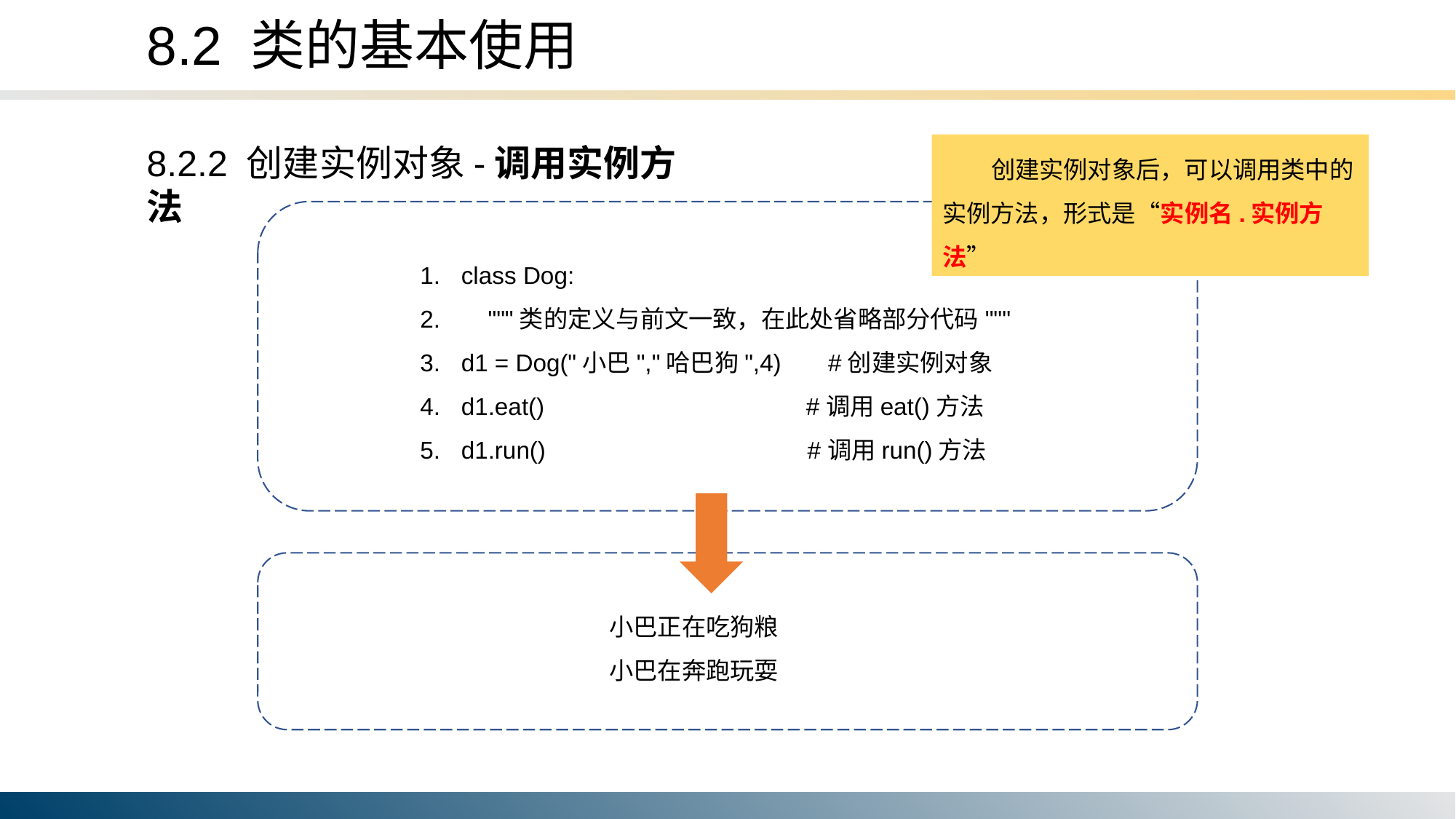

8.2 类的基本使用
8.2.2 创建实例对象-调用实例方法
创建实例对象后，可以调用类中的实例方法，形式是“实例名.实例方法”

class Dog:
    """类的定义与前文一致，在此处省略部分代码"""
d1 = Dog("小巴","哈巴狗",4)       #创建实例对象
d1.eat()                                       #调用eat()方法
d1.run()                                       #调用run()方法

小巴正在吃狗粮
小巴在奔跑玩耍